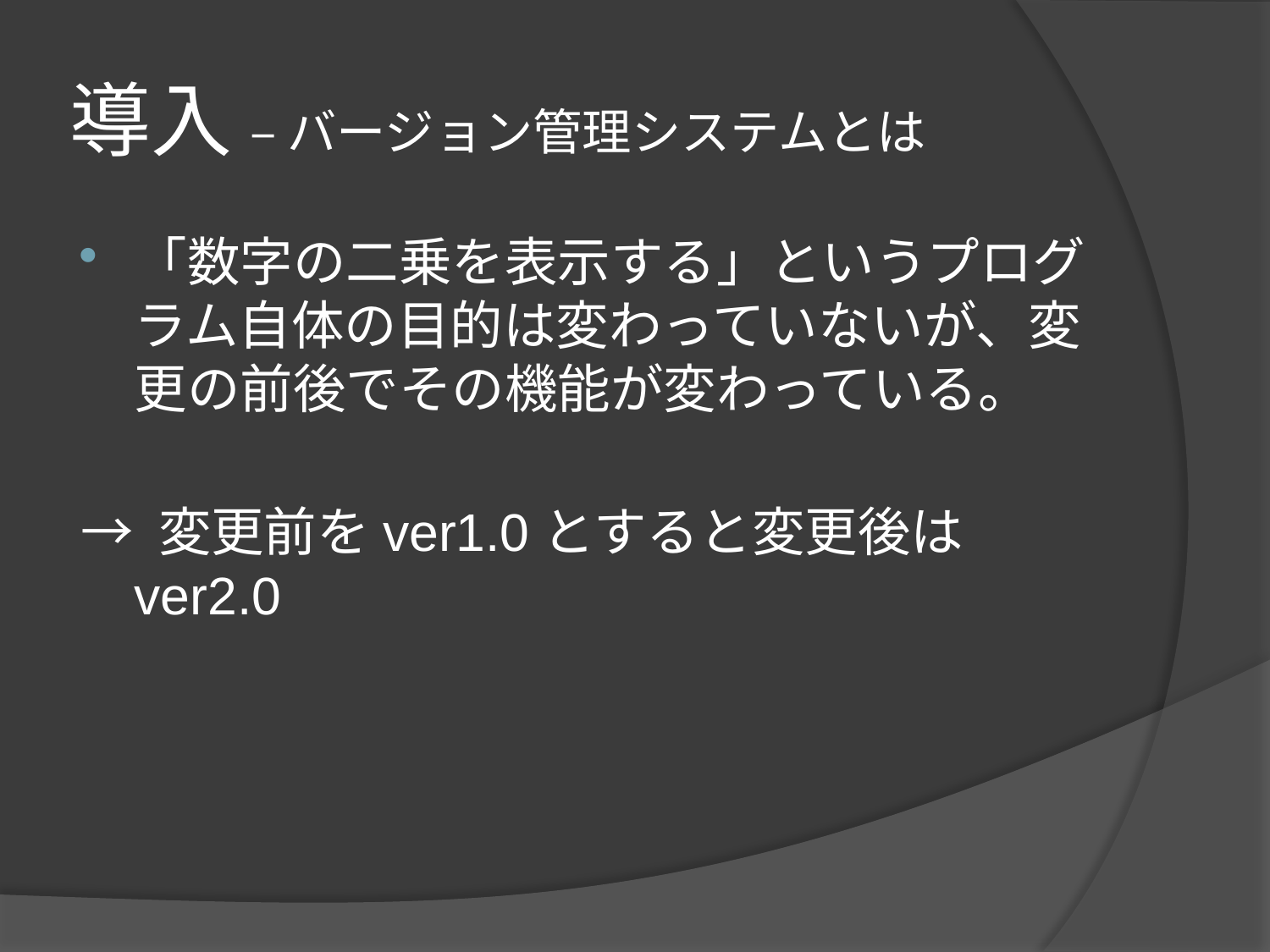

# 導入 – バージョン管理システムとは
「数字の二乗を表示する」というプログラム自体の目的は変わっていないが、変更の前後でその機能が変わっている。

→ 変更前をver1.0とすると変更後はver2.0